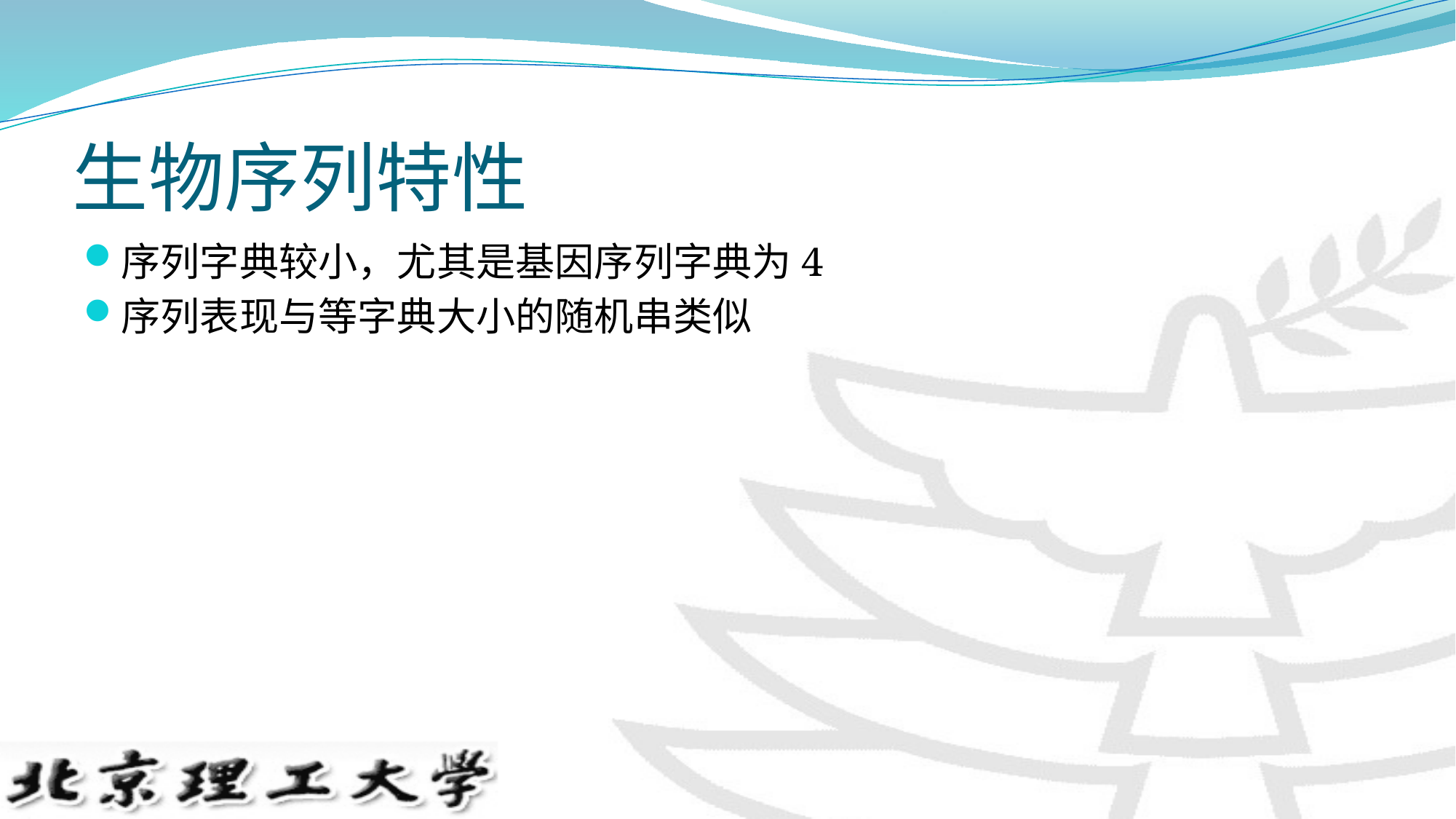

# 生物序列特性
序列字典较小，尤其是基因序列字典为4
序列表现与等字典大小的随机串类似